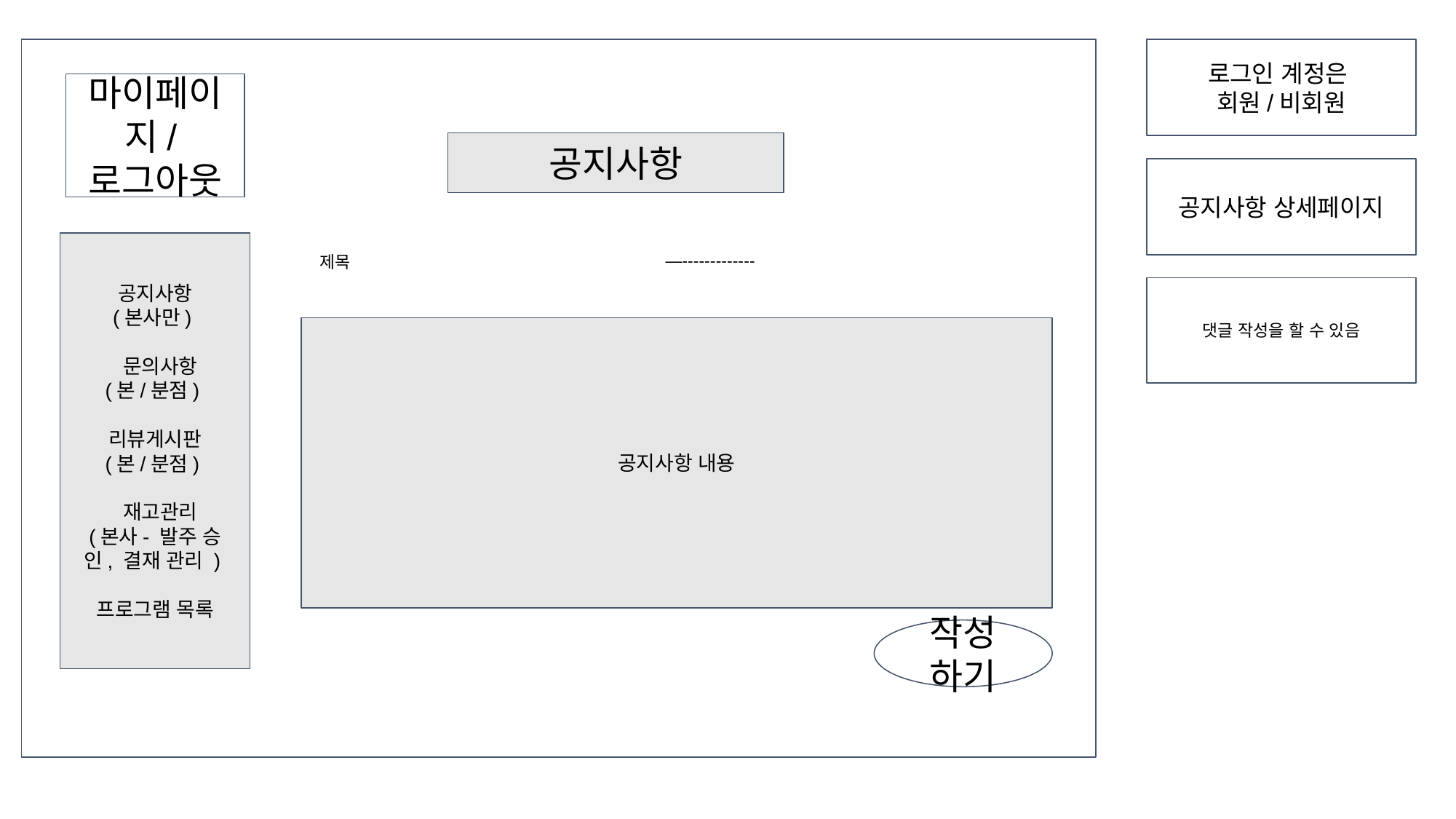

로그인 계정은
회원/비회원
마이페이지/로그아웃
공지사항
공지사항 상세페이지
공지사항
(본사만)

 문의사항
(본/분점)

리뷰게시판
(본/분점)

 재고관리
(본사- 발주 승인, 결재 관리 )

프로그램 목록
| 제목 | —------------- |
| --- | --- |
댓글 작성을 할 수 있음
공지사항 내용
작성하기